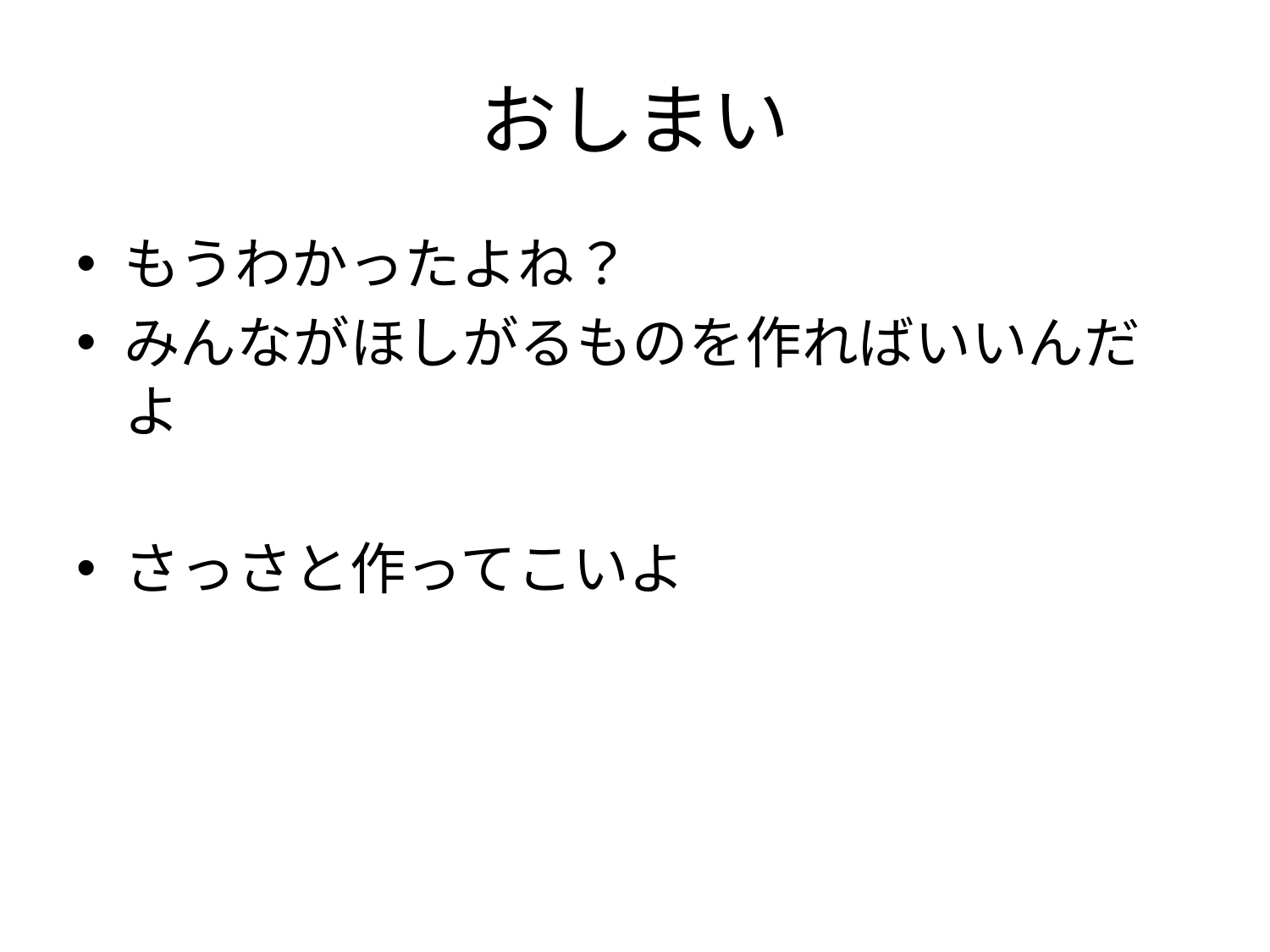

# おしまい
もうわかったよね？
みんながほしがるものを作ればいいんだよ

さっさと作ってこいよ